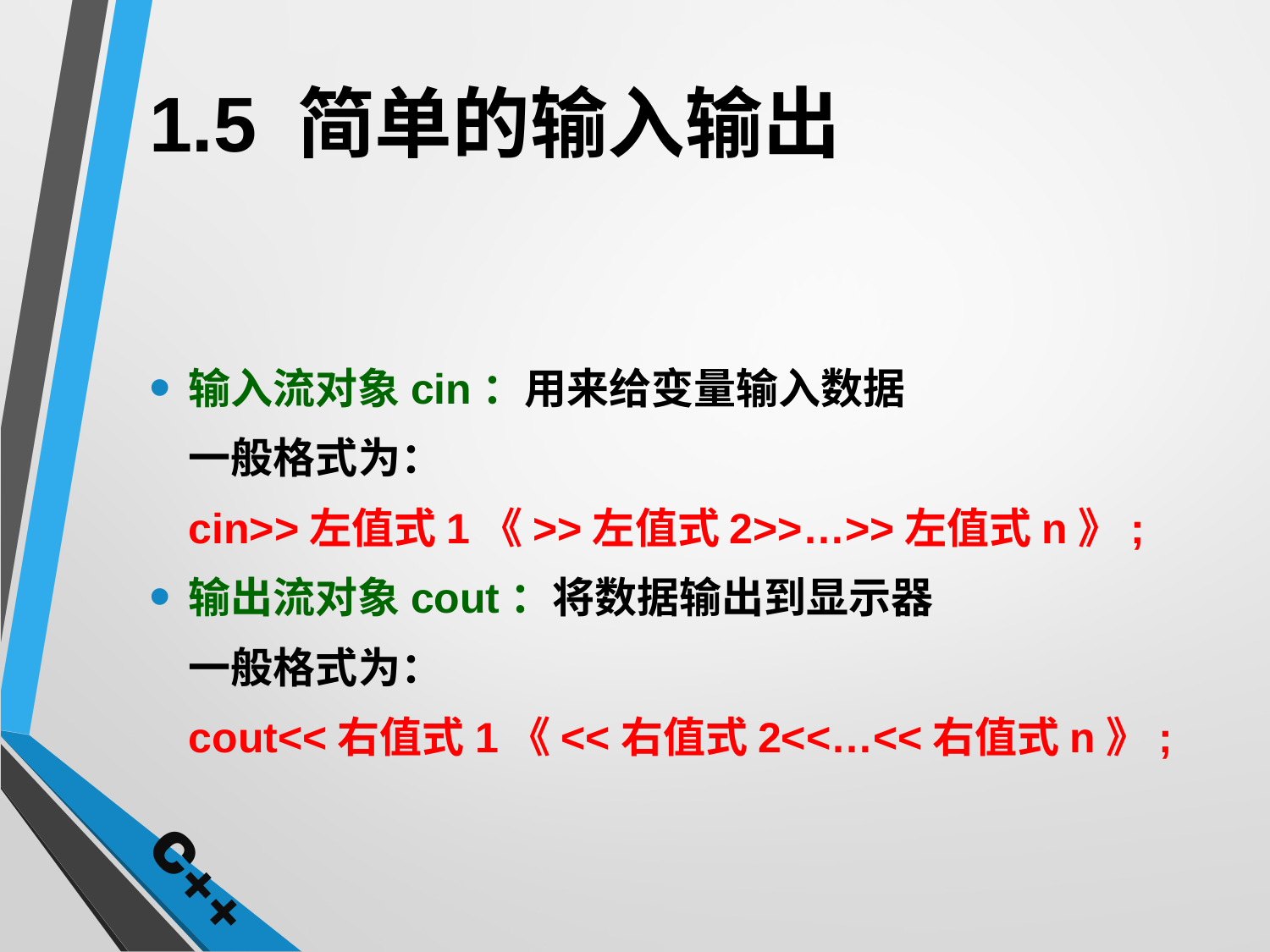

# 1.5 简单的输入输出
输入流对象cin：用来给变量输入数据
	一般格式为：
	cin>>左值式1《>>左值式2>>…>>左值式n》;
输出流对象cout：将数据输出到显示器
	一般格式为：
	cout<<右值式1《<<右值式2<<…<<右值式n》;